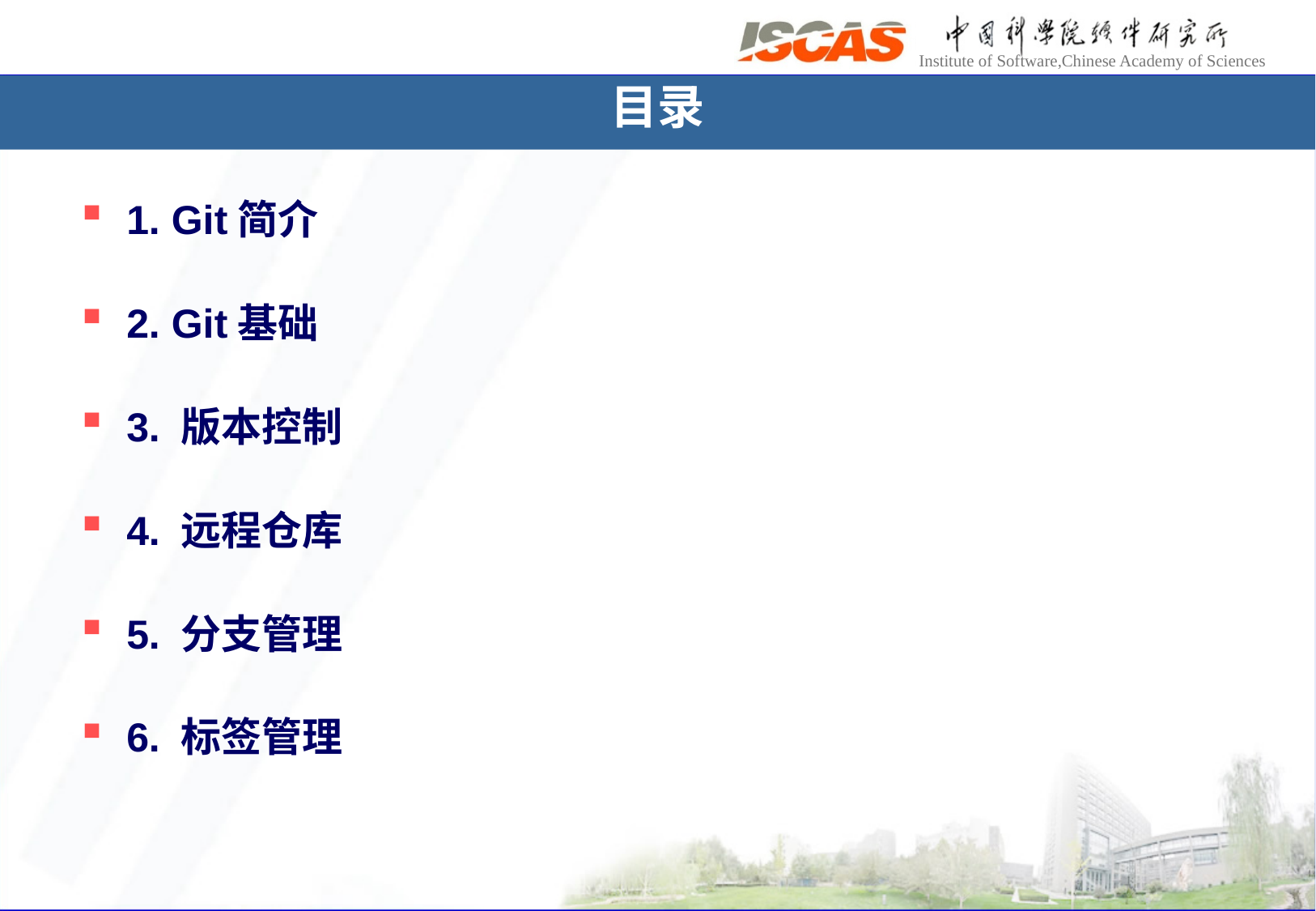

目录
1. Git简介

2. Git基础

3. 版本控制

4. 远程仓库

5. 分支管理

6. 标签管理